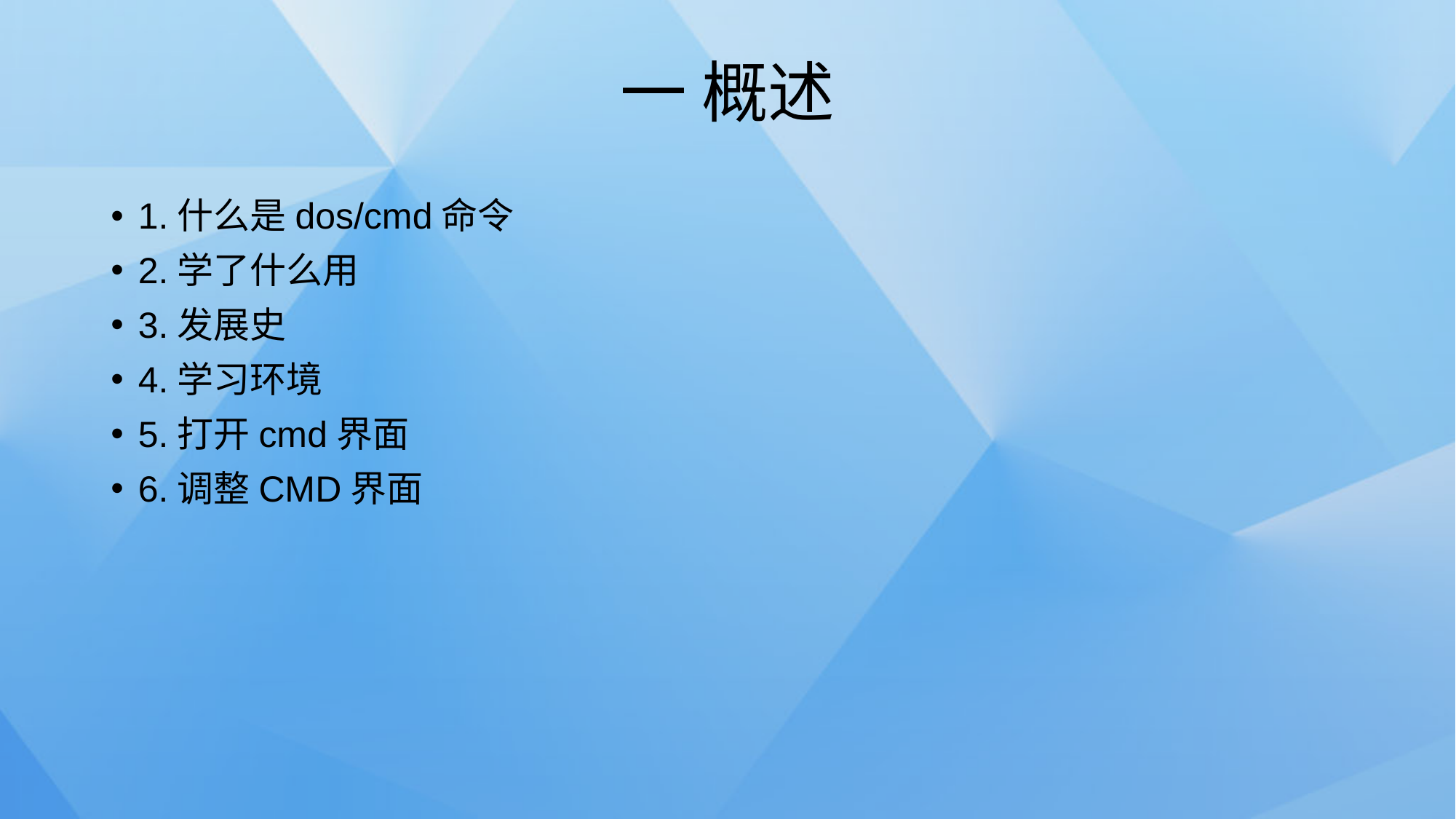

# 一 概述
1.什么是dos/cmd命令
2.学了什么用
3.发展史
4.学习环境
5.打开cmd界面
6.调整CMD界面